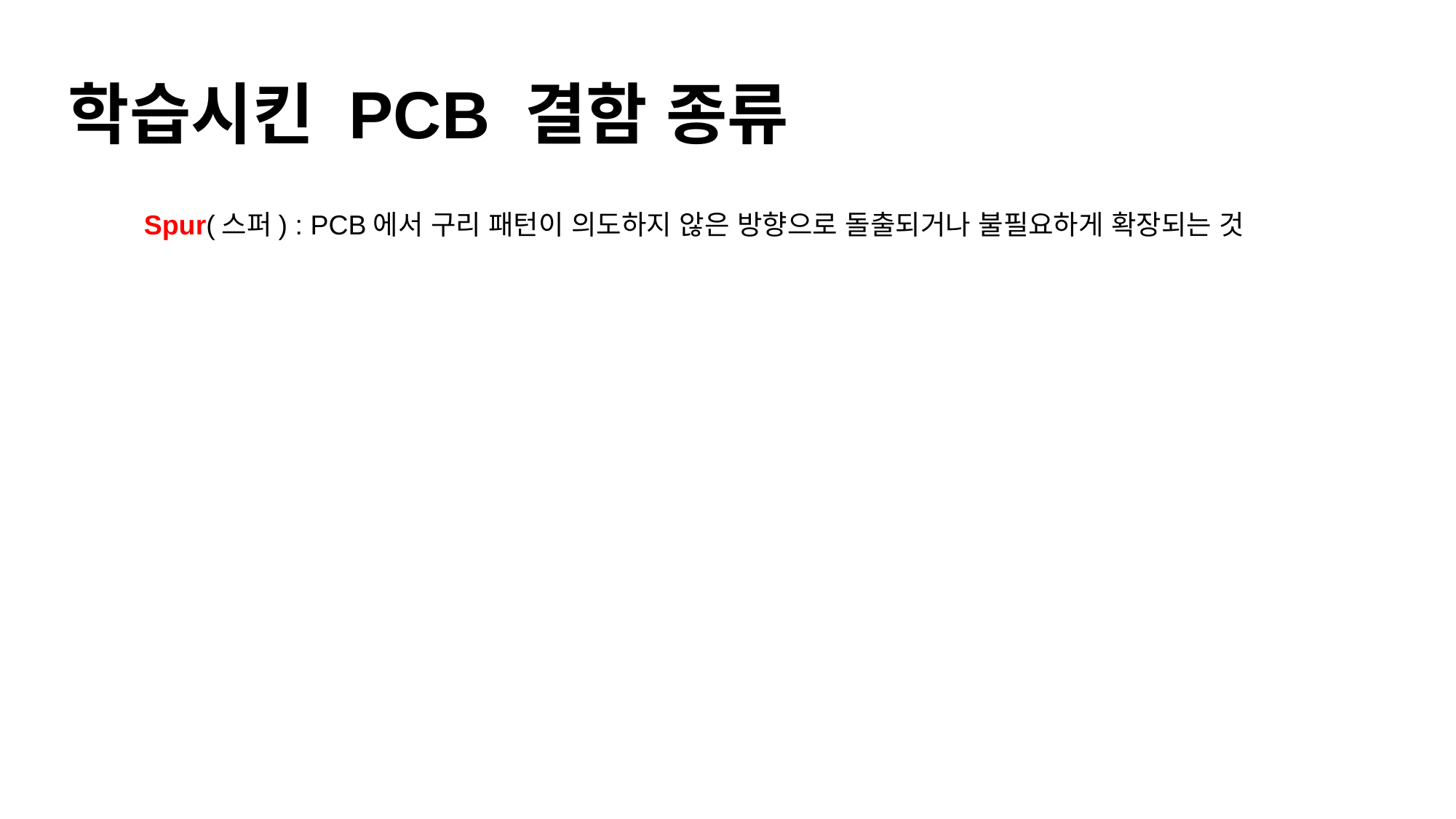

# 학습시킨 PCB 결함 종류
Spur(스퍼) : PCB에서 구리 패턴이 의도하지 않은 방향으로 돌출되거나 불필요하게 확장되는 것